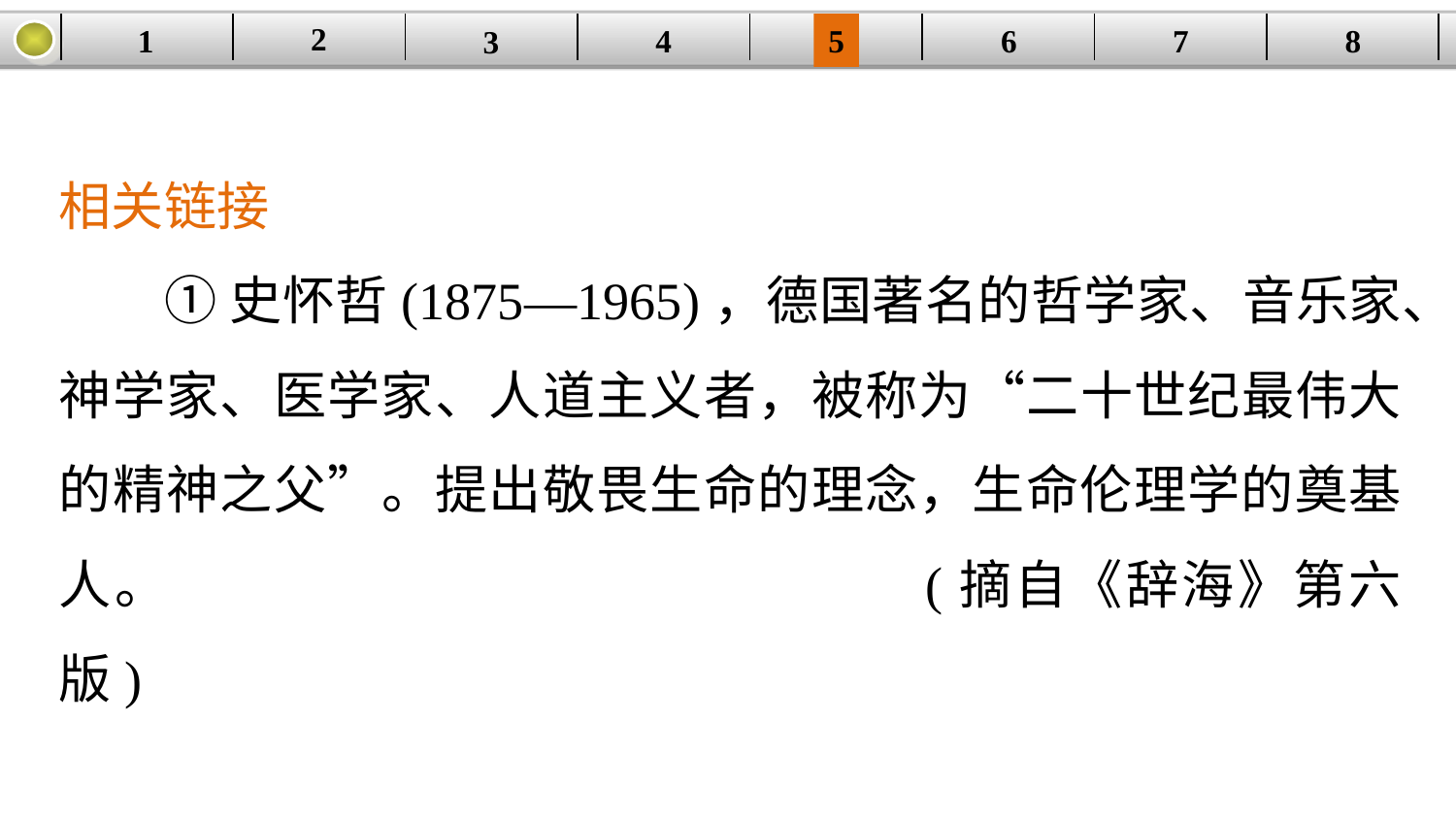

2
1
8
7
6
|  |  |  |  |  |  |  |  |
| --- | --- | --- | --- | --- | --- | --- | --- |
5
4
3

相关链接
①史怀哲(1875—1965)，德国著名的哲学家、音乐家、神学家、医学家、人道主义者，被称为“二十世纪最伟大的精神之父”。提出敬畏生命的理念，生命伦理学的奠基人。					       (摘自《辞海》第六版)